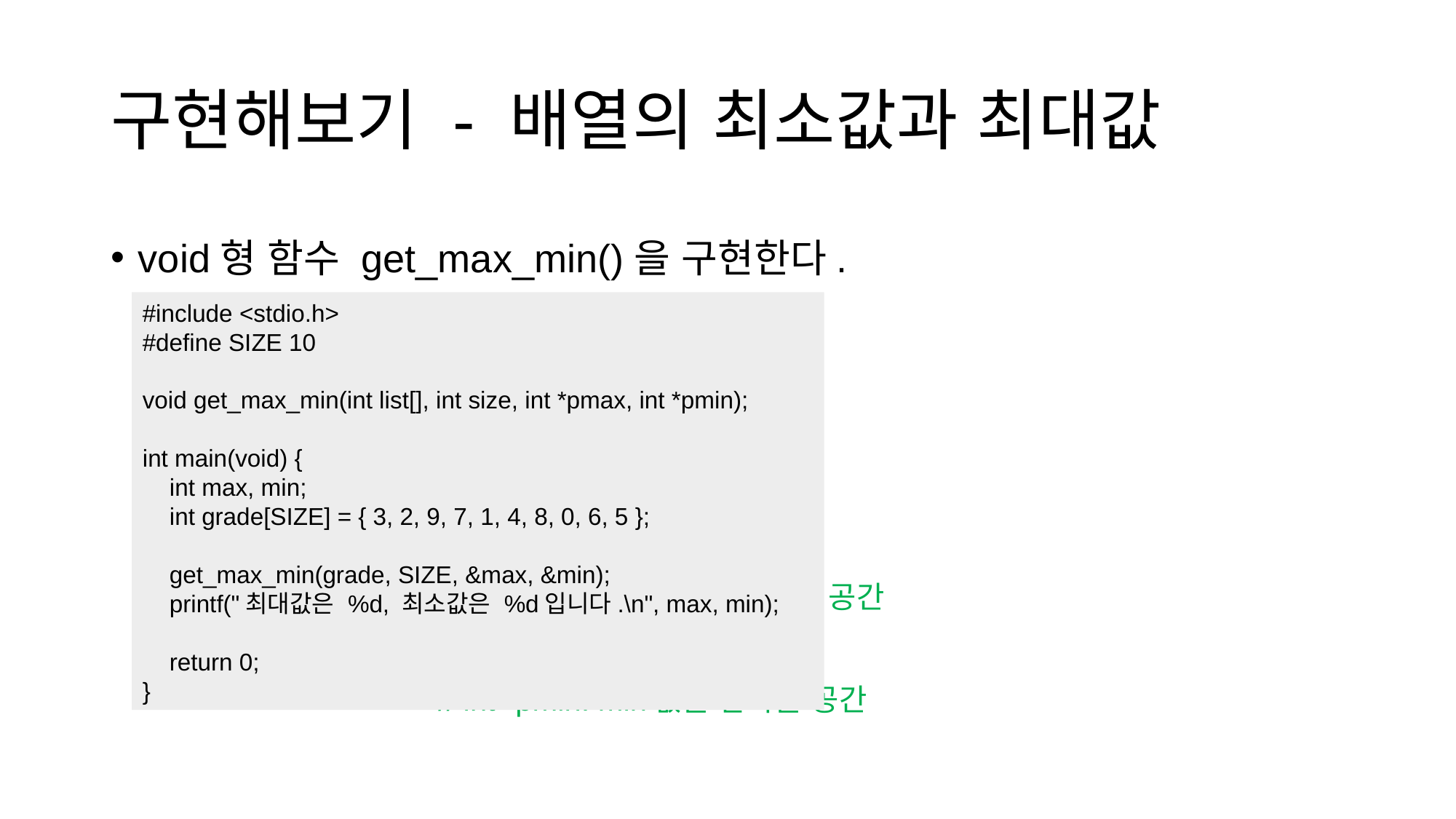

구현해보기 - 배열의 최소값과 최대값
void형 함수 get_max_min()을 구현한다.
														// int list[]: 배열의 주소값
														// int size: 배열의 크기
														// int* pmax: max값을 받아올 공간
														// int* pmin: min값을 받아올 공간
#include <stdio.h>
#define SIZE 10

void get_max_min(int list[], int size, int *pmax, int *pmin);

int main(void) {
    int max, min;
    int grade[SIZE] = { 3, 2, 9, 7, 1, 4, 8, 0, 6, 5 };

    get_max_min(grade, SIZE, &max, &min);
    printf("최대값은 %d, 최소값은 %d입니다.\n", max, min);

    return 0;
}